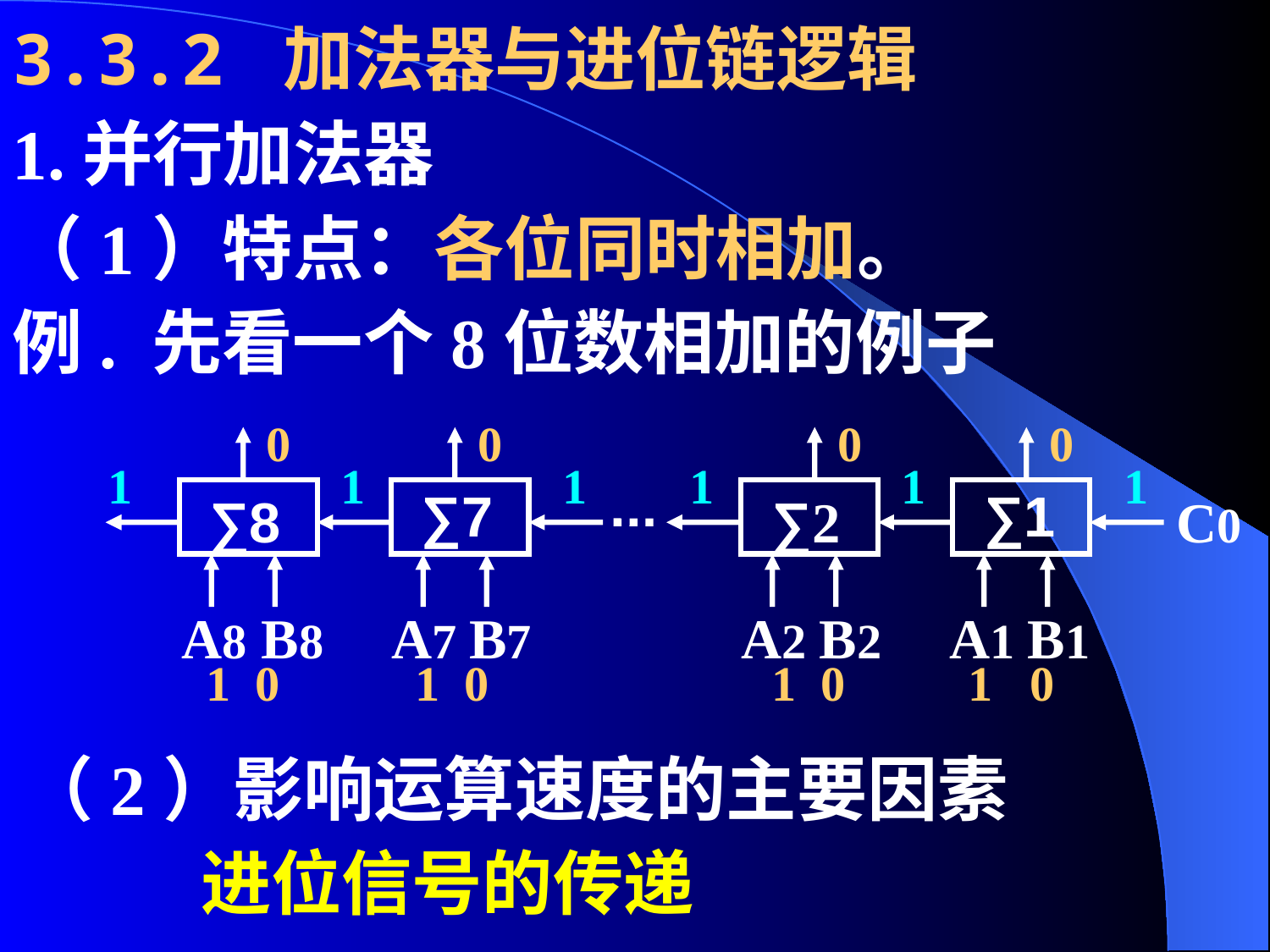

3.3.2 加法器与进位链逻辑
1.并行加法器
（1）特点：各位同时相加。
例. 先看一个8位数相加的例子
0
0
0
0

1
1
1
1
1
1
∑7
∑1

∑8

∑2

A8 B8     A7 B7               A2 B2     A1 B1
 1  0           1  0                       1  0          1   0
C0
（2）影响运算速度的主要因素
          进位信号的传递